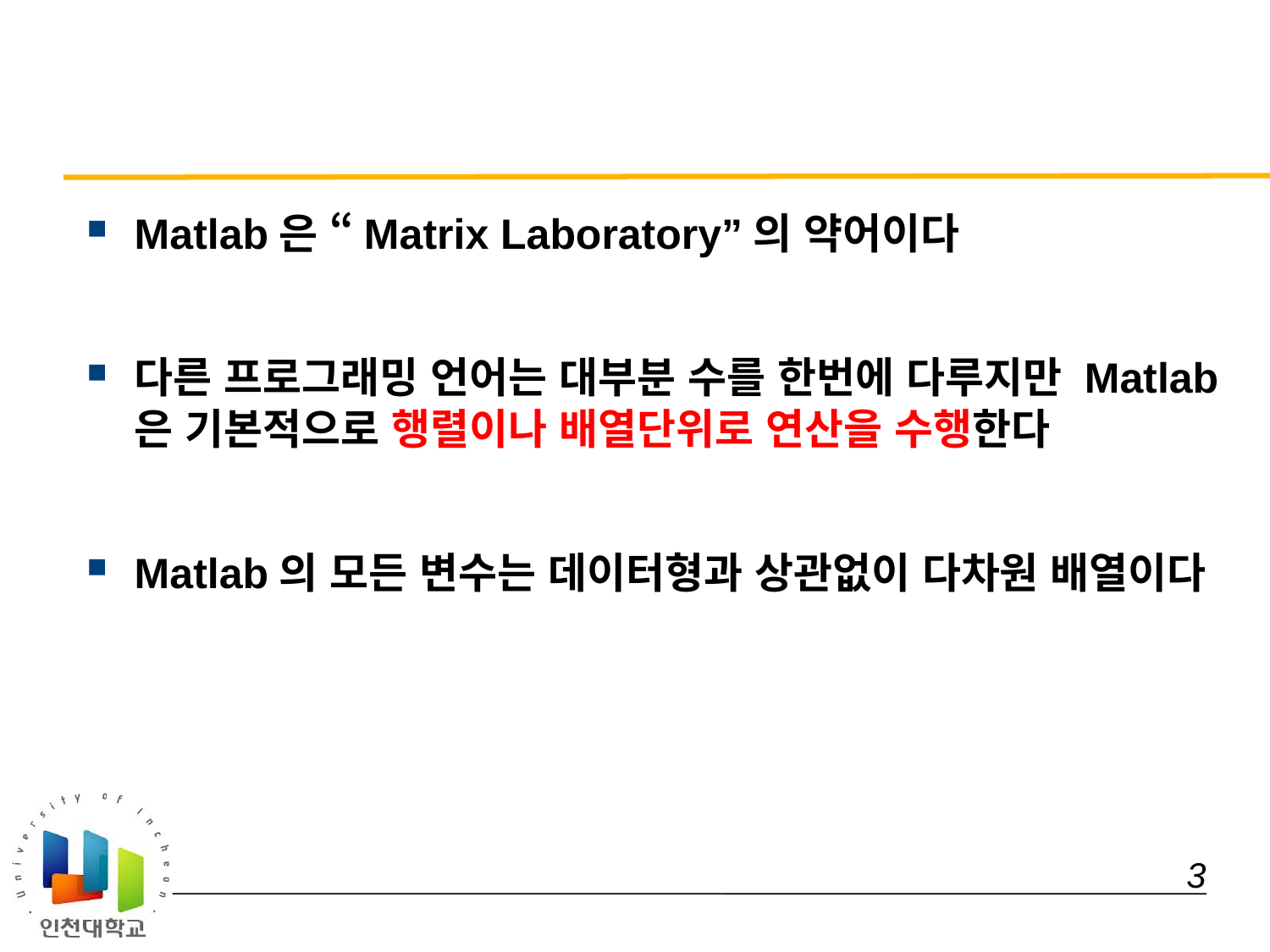

#
Matlab은 “Matrix Laboratory”의 약어이다

다른 프로그래밍 언어는 대부분 수를 한번에 다루지만 Matlab은 기본적으로 행렬이나 배열단위로 연산을 수행한다

Matlab의 모든 변수는 데이터형과 상관없이 다차원 배열이다
 3